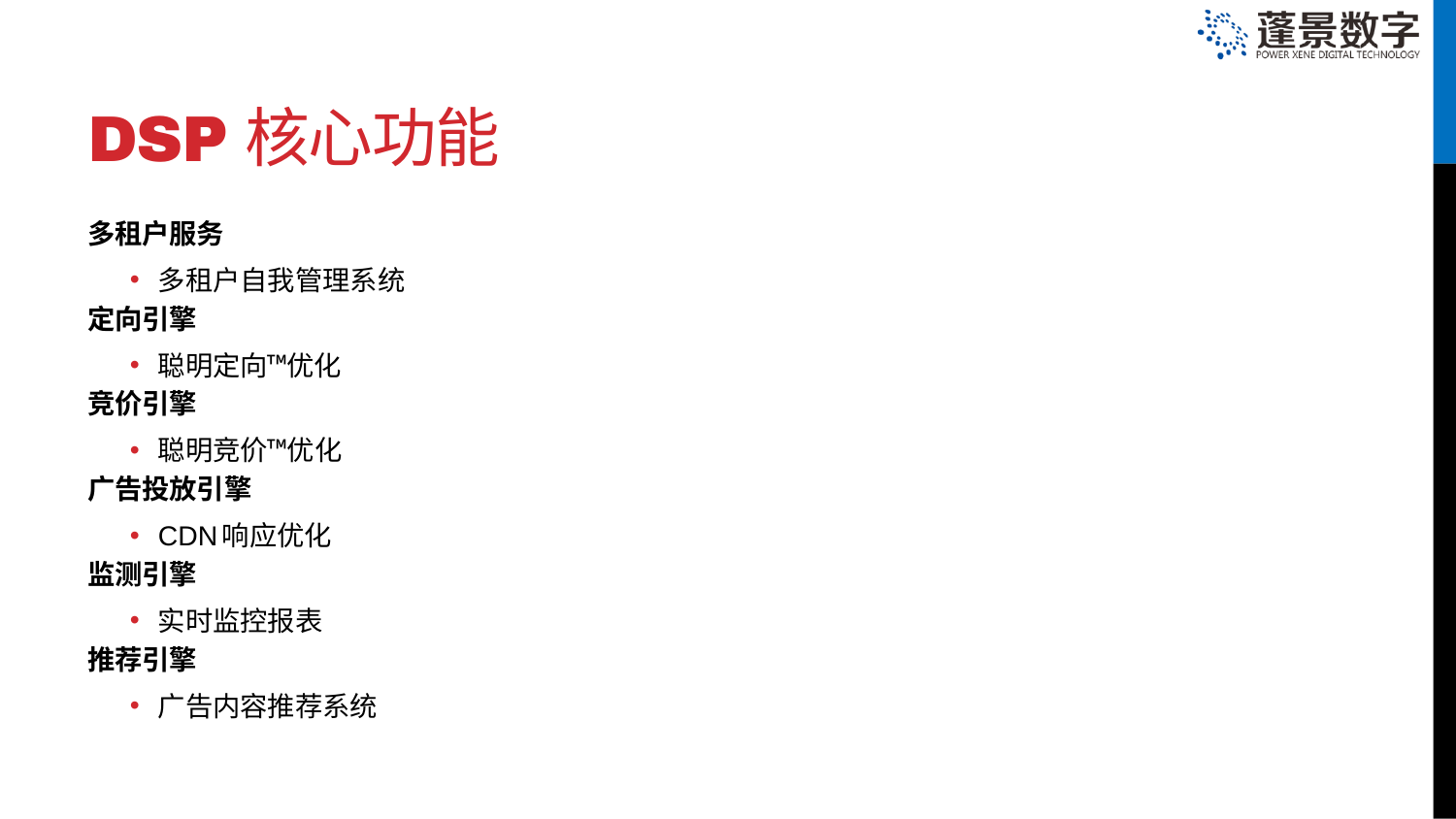

# DSP核心功能
多租户服务
多租户自我管理系统
定向引擎
聪明定向™优化
竞价引擎
聪明竞价™优化
广告投放引擎
CDN响应优化
监测引擎
实时监控报表
推荐引擎
广告内容推荐系统